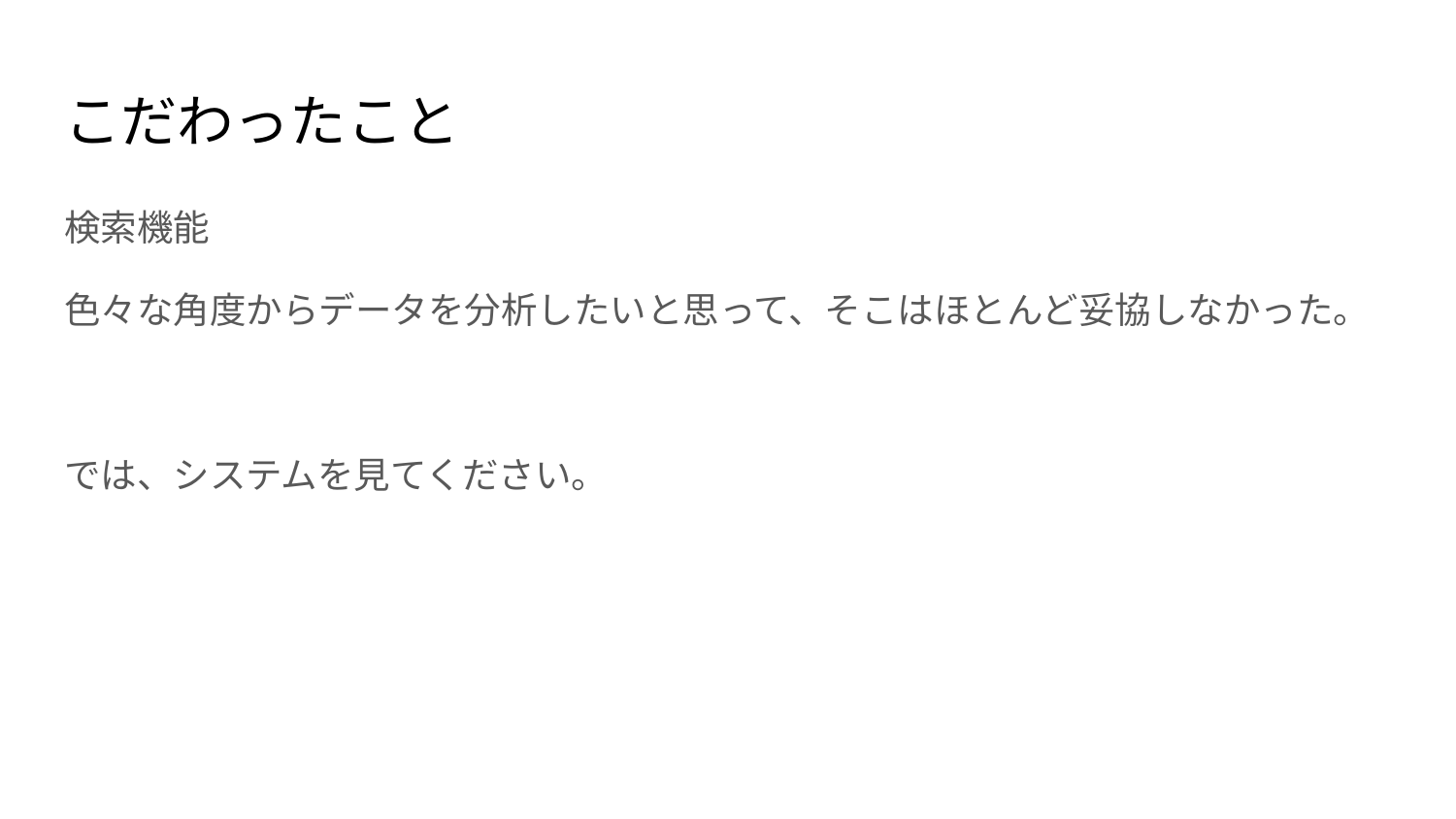

# こだわったこと
検索機能
色々な角度からデータを分析したいと思って、そこはほとんど妥協しなかった。

では、システムを見てください。